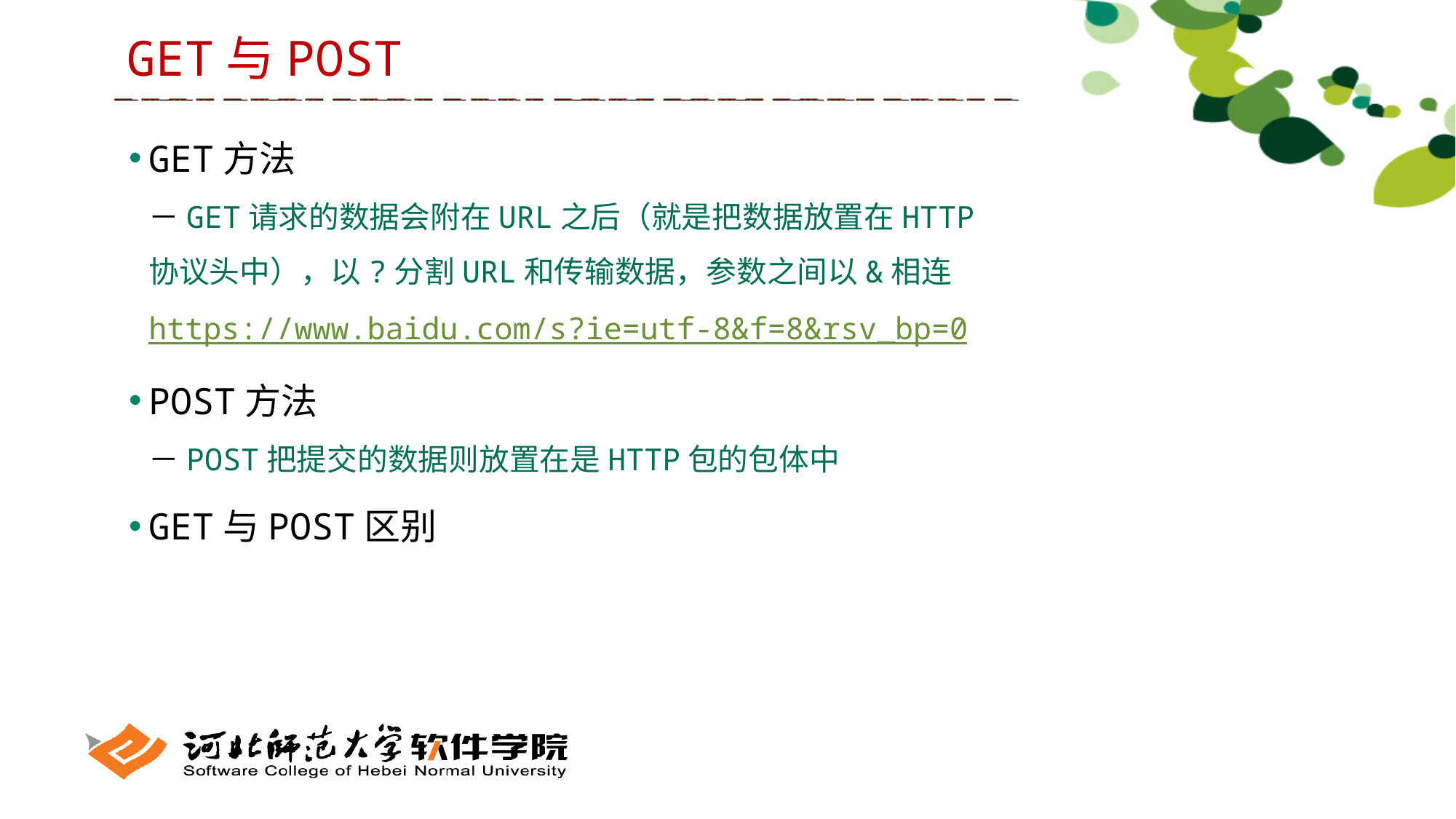

# GET与POST
GET方法
－GET请求的数据会附在URL之后（就是把数据放置在HTTP协议头中），以?分割URL和传输数据，参数之间以&相连
https://www.baidu.com/s?ie=utf-8&f=8&rsv_bp=0
POST方法
－POST把提交的数据则放置在是HTTP包的包体中
GET与POST区别